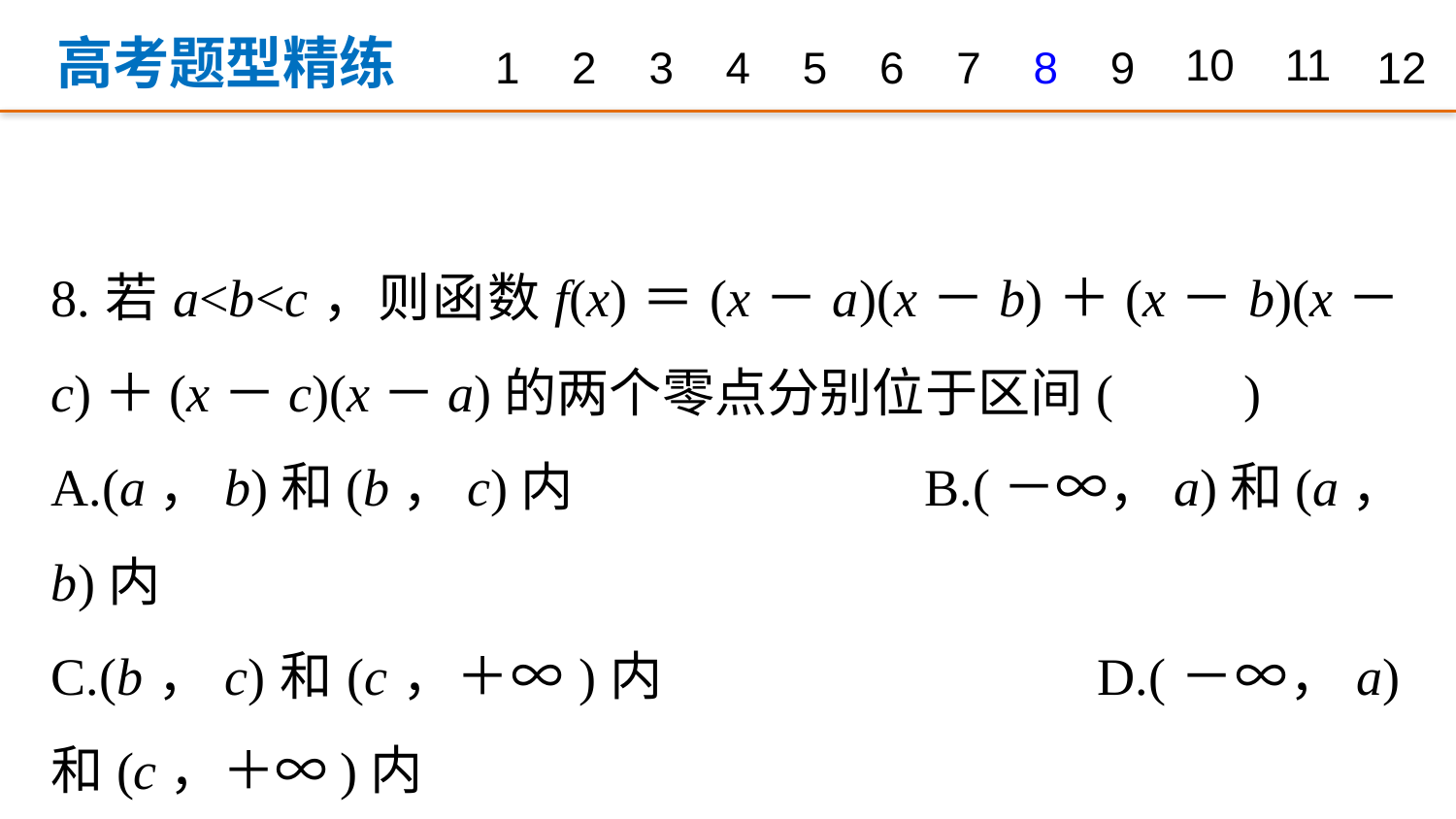

高考题型精练
1
2
3
4
5
6
7
8
9
10
11
12
8.若a<b<c，则函数f(x)＝(x－a)(x－b)＋(x－b)(x－c)＋(x－c)(x－a)的两个零点分别位于区间(　　)
A.(a，b)和(b，c)内  			B.(－∞，a)和(a，b)内
C.(b，c)和(c，＋∞)内  			D.(－∞，a)和(c，＋∞)内